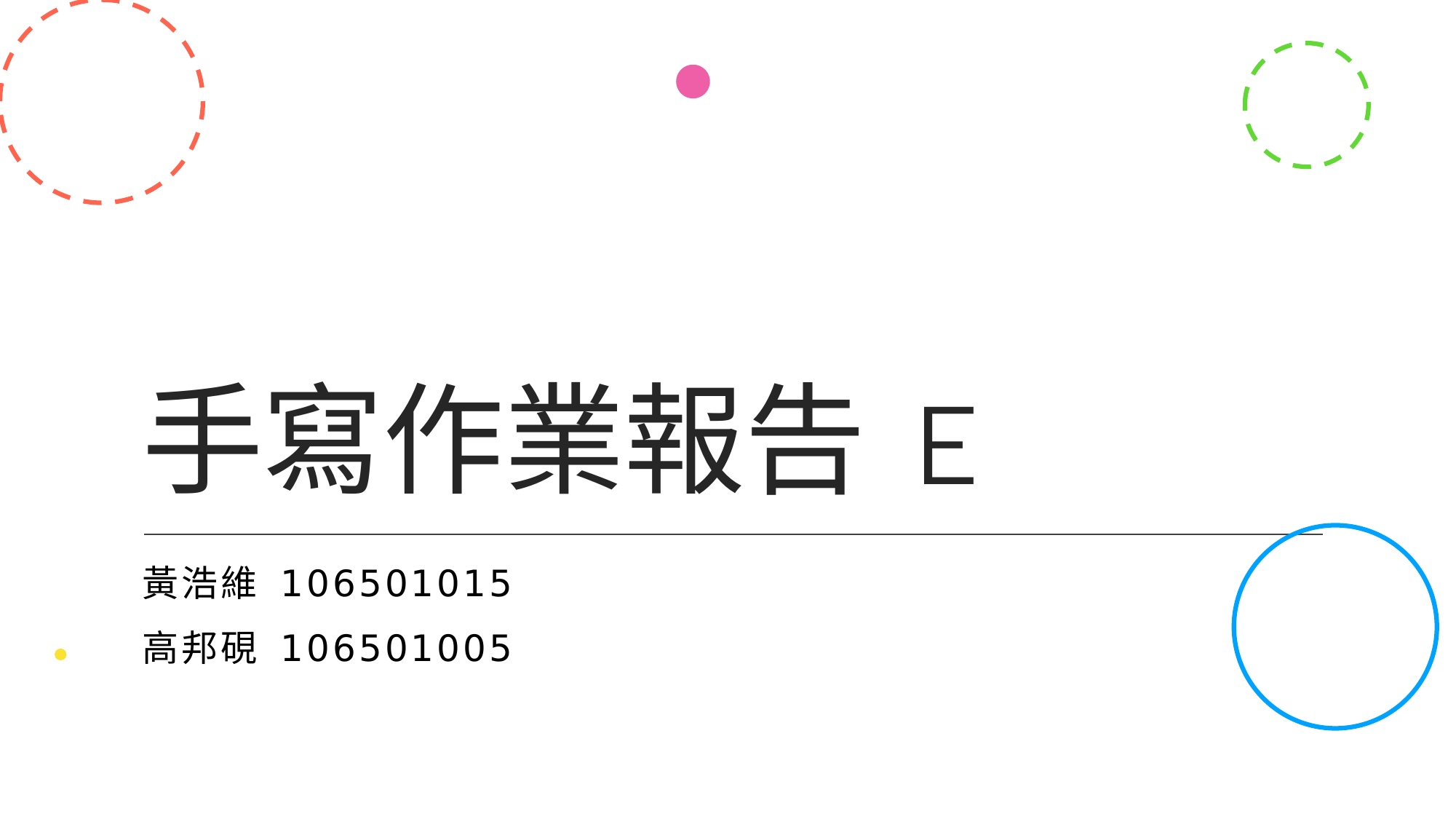

# 手寫作業報告 E
黃浩維 106501015
高邦硯 106501005